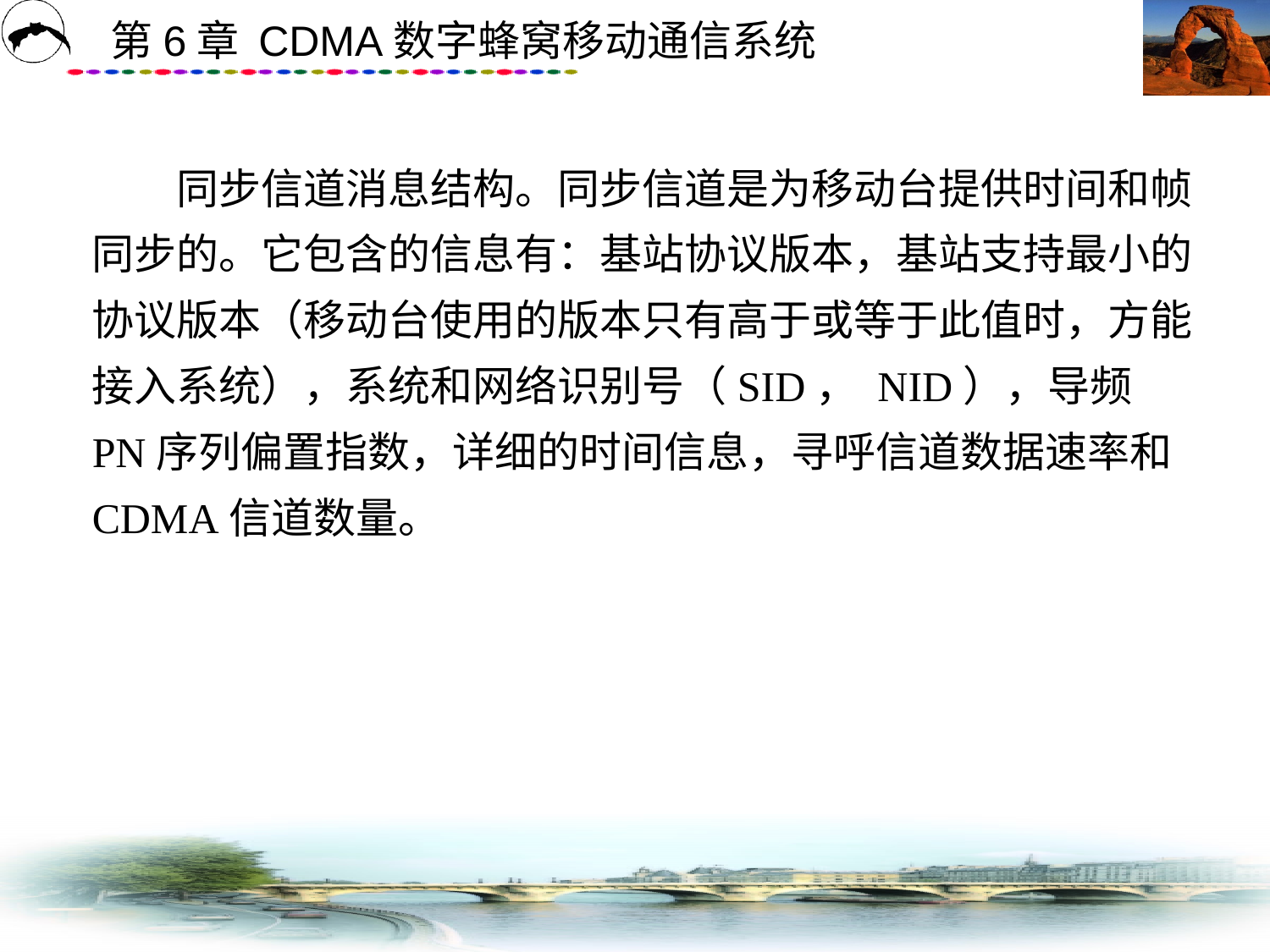

# 同步信道消息结构。同步信道是为移动台提供时间和帧同步的。它包含的信息有：基站协议版本，基站支持最小的协议版本（移动台使用的版本只有高于或等于此值时，方能接入系统），系统和网络识别号（SID， NID），导频PN序列偏置指数，详细的时间信息，寻呼信道数据速率和CDMA信道数量。